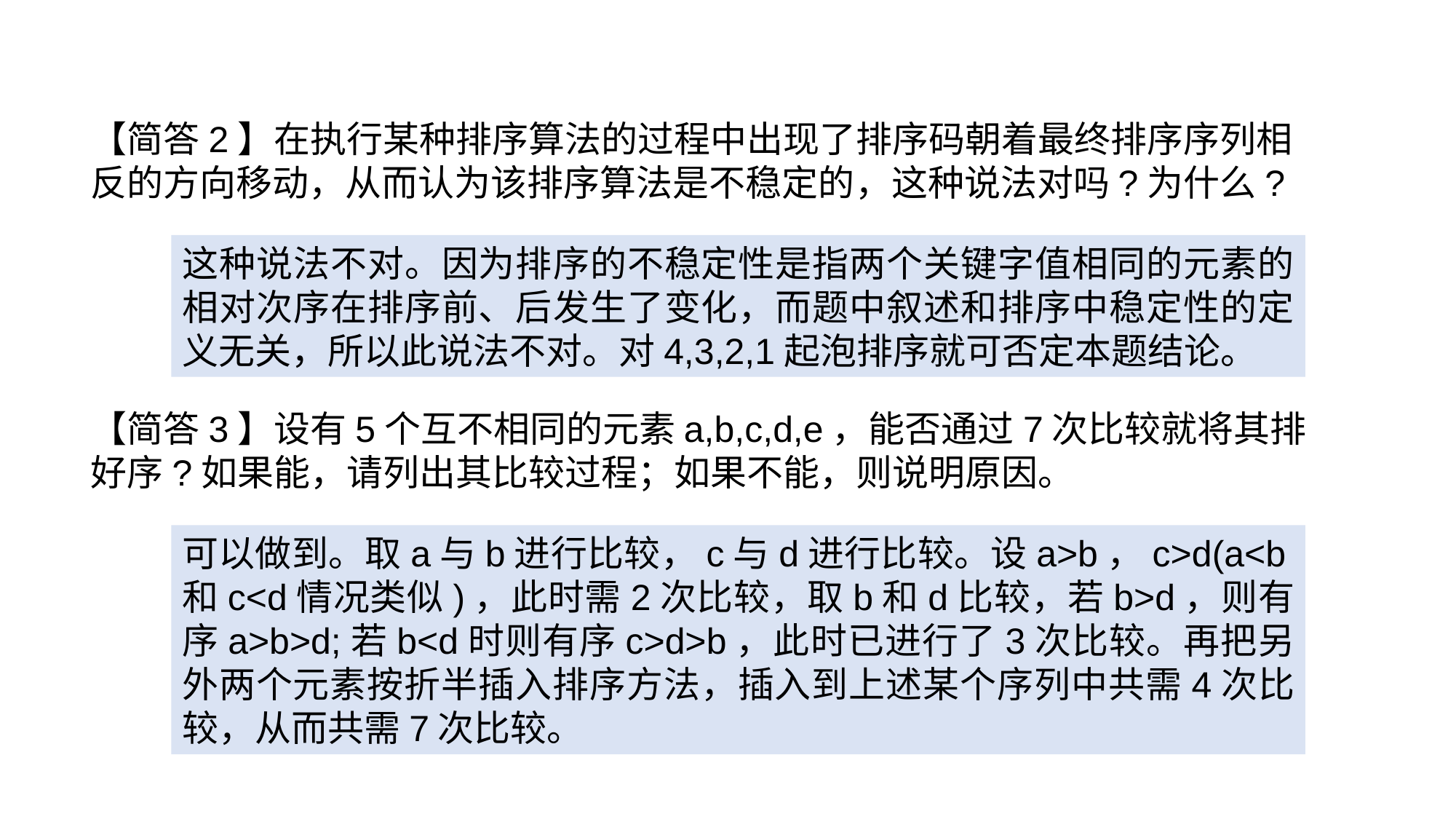

【简答2】在执行某种排序算法的过程中出现了排序码朝着最终排序序列相反的方向移动，从而认为该排序算法是不稳定的，这种说法对吗?为什么?
这种说法不对。因为排序的不稳定性是指两个关键字值相同的元素的相对次序在排序前、后发生了变化，而题中叙述和排序中稳定性的定义无关，所以此说法不对。对4,3,2,1起泡排序就可否定本题结论。
【简答3】设有5个互不相同的元素a,b,c,d,e，能否通过7次比较就将其排好序?如果能，请列出其比较过程；如果不能，则说明原因。
可以做到。取a与b进行比较，c与d进行比较。设a>b，c>d(a<b和c<d情况类似)，此时需2次比较，取b和d比较，若b>d，则有序a>b>d;若b<d时则有序c>d>b，此时已进行了3次比较。再把另外两个元素按折半插入排序方法，插入到上述某个序列中共需4次比较，从而共需7次比较。